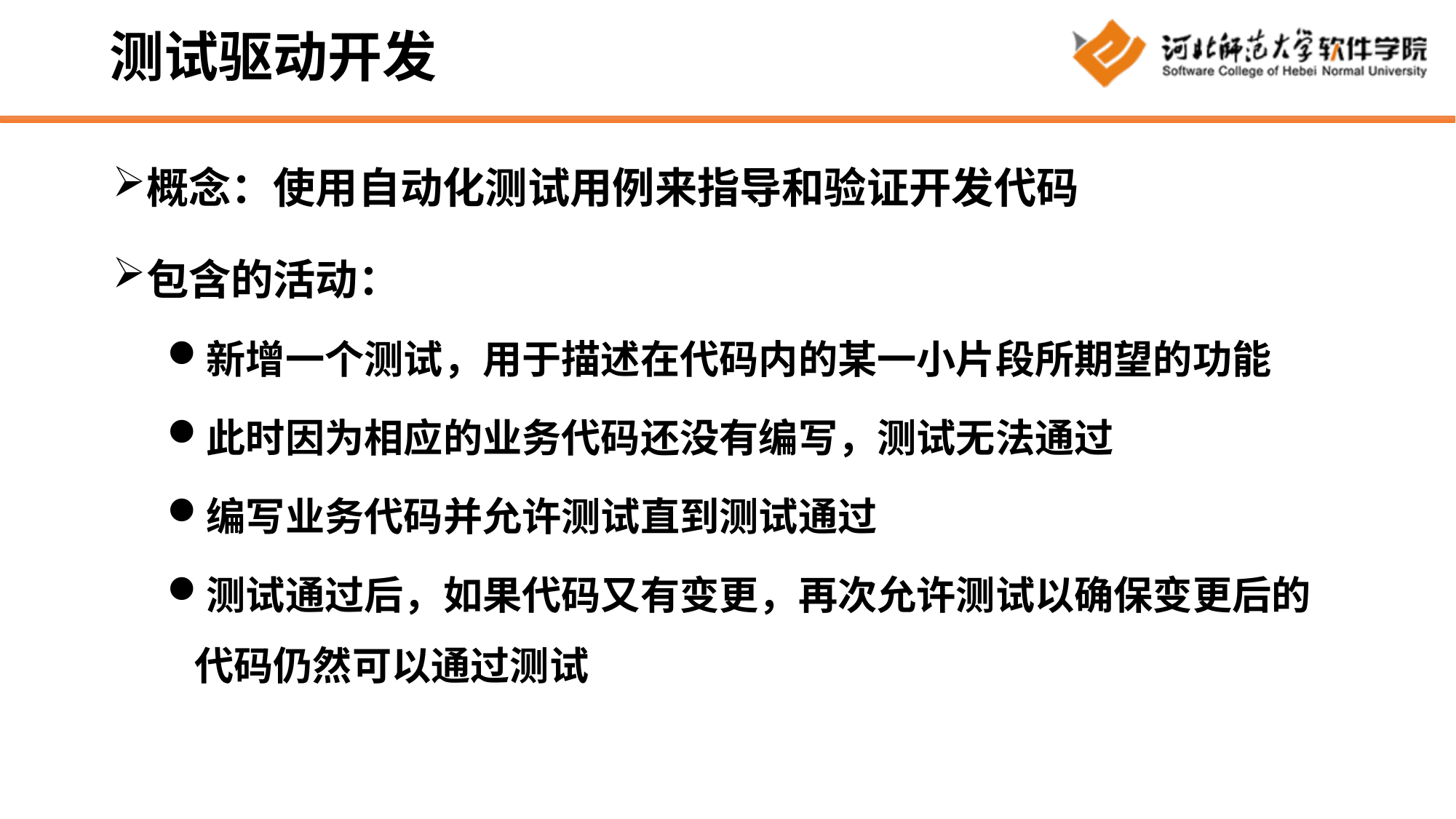

# 测试驱动开发
概念：使用自动化测试用例来指导和验证开发代码
包含的活动：
新增一个测试，用于描述在代码内的某一小片段所期望的功能
此时因为相应的业务代码还没有编写，测试无法通过
编写业务代码并允许测试直到测试通过
测试通过后，如果代码又有变更，再次允许测试以确保变更后的代码仍然可以通过测试